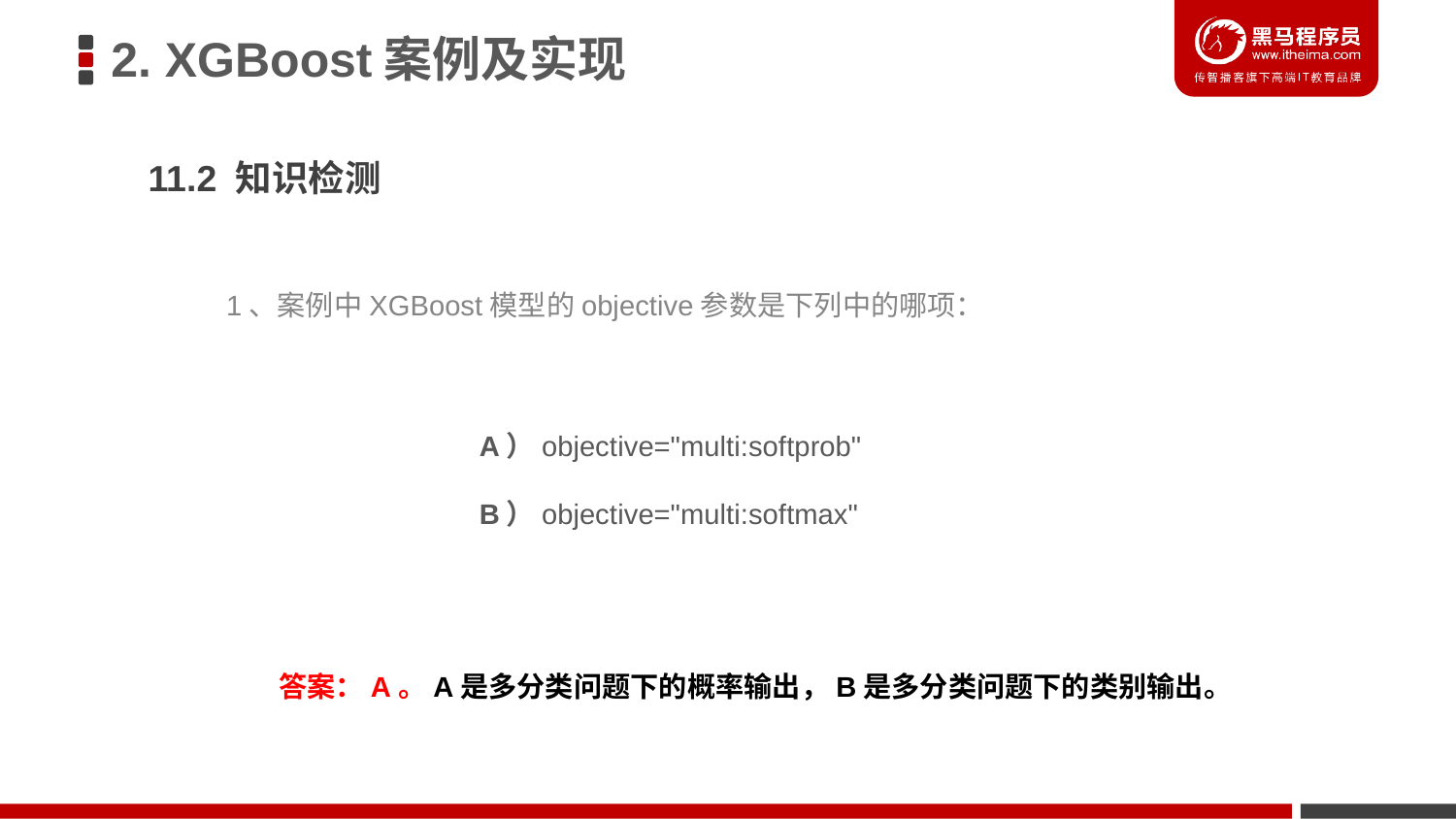

2. XGBoost案例及实现
11.2 知识检测
1、案例中XGBoost模型的objective参数是下列中的哪项：
A）objective="multi:softprob"

B）objective="multi:softmax"
答案：A。A是多分类问题下的概率输出，B是多分类问题下的类别输出。